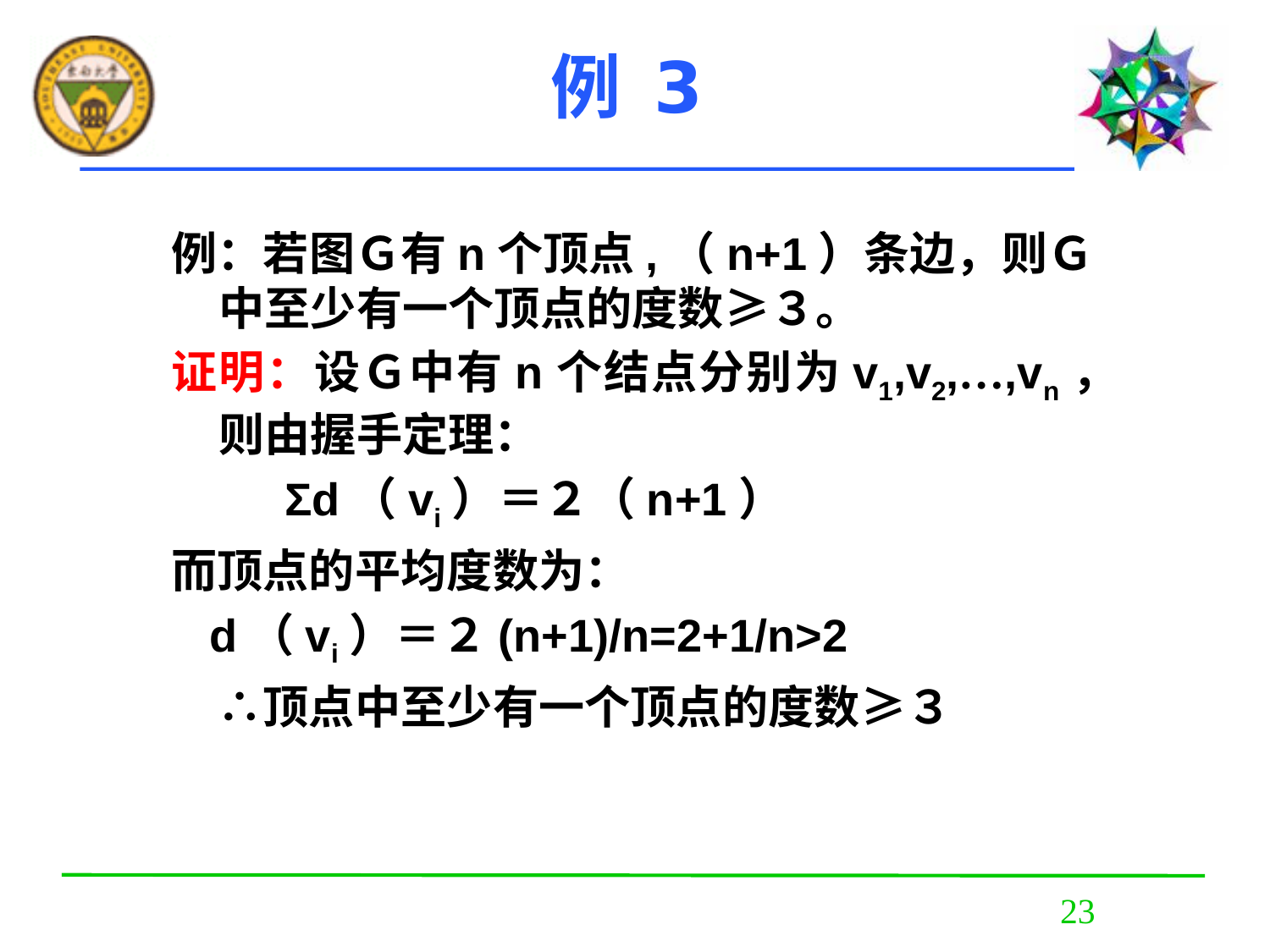

# 例 3
例：若图Ｇ有n个顶点,（n+1）条边，则Ｇ中至少有一个顶点的度数≥３。
证明：设Ｇ中有n个结点分别为v1,v2,…,vn，则由握手定理：
　　 Σd（vi）＝２（n+1）
而顶点的平均度数为：
   d（vi）＝２(n+1)/n=2+1/n>2
　∴顶点中至少有一个顶点的度数≥３